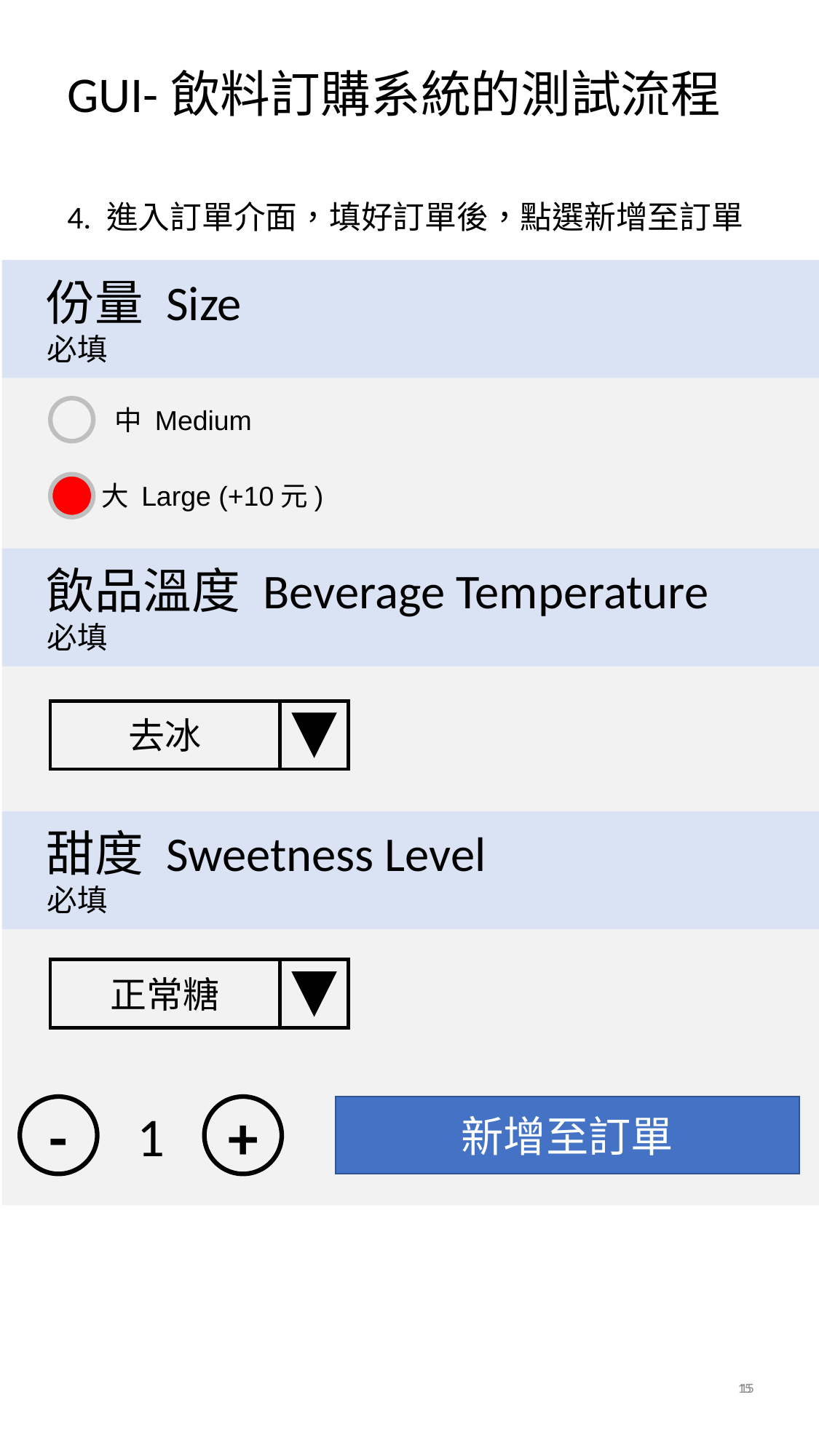

# GUI-飲料訂購系統的測試流程
4. 進入訂單介面，填好訂單後，點選新增至訂單
  份量 Size
    必填

中 Medium

大 Large (+10元)

  飲品溫度 Beverage Temperature
    必填
去冰

  甜度 Sweetness Level
    必填
正常糖

-
+
新增至訂單
1
15
15